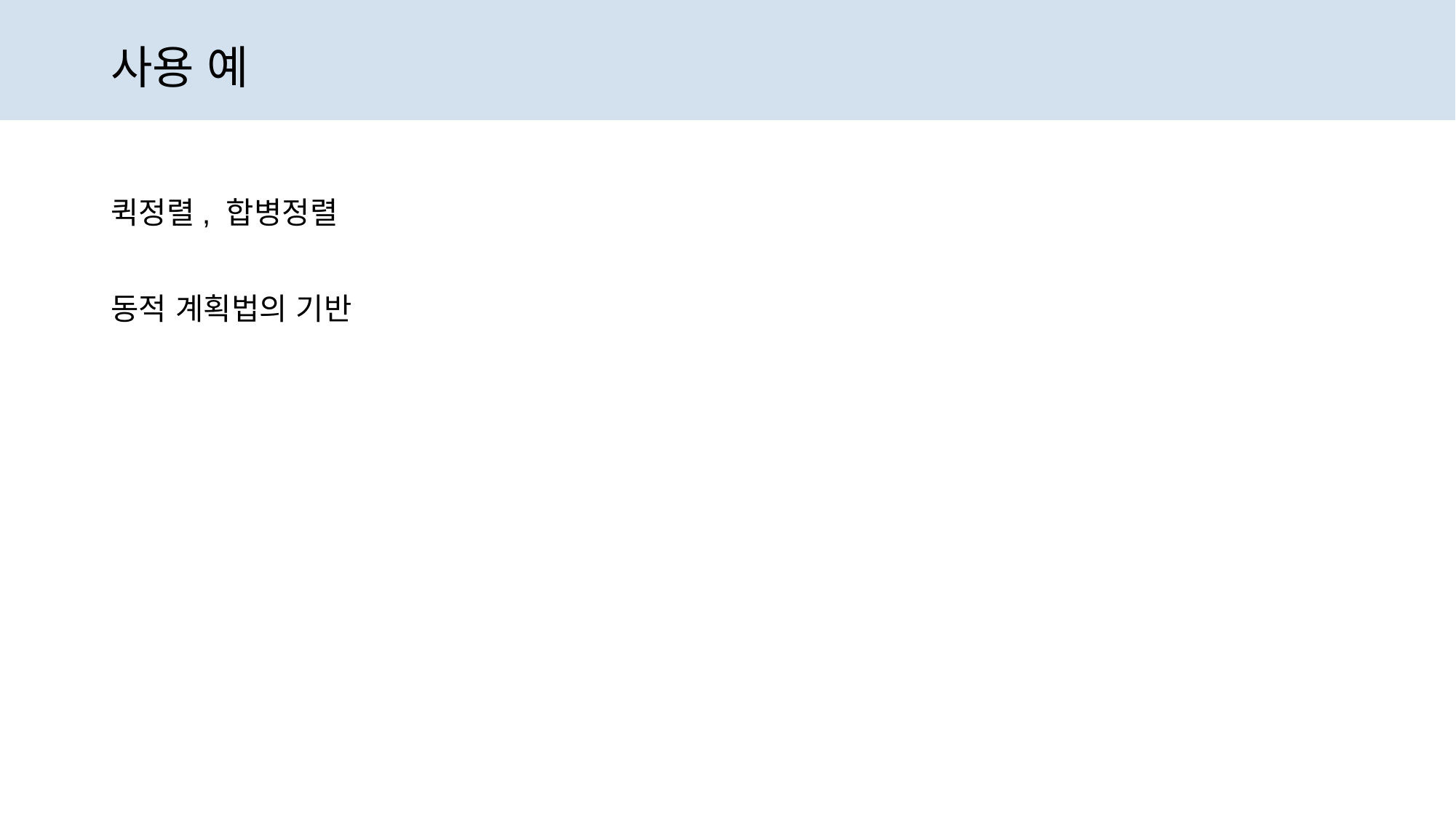

# 사용 예

퀵정렬, 합병정렬

동적 계획법의 기반